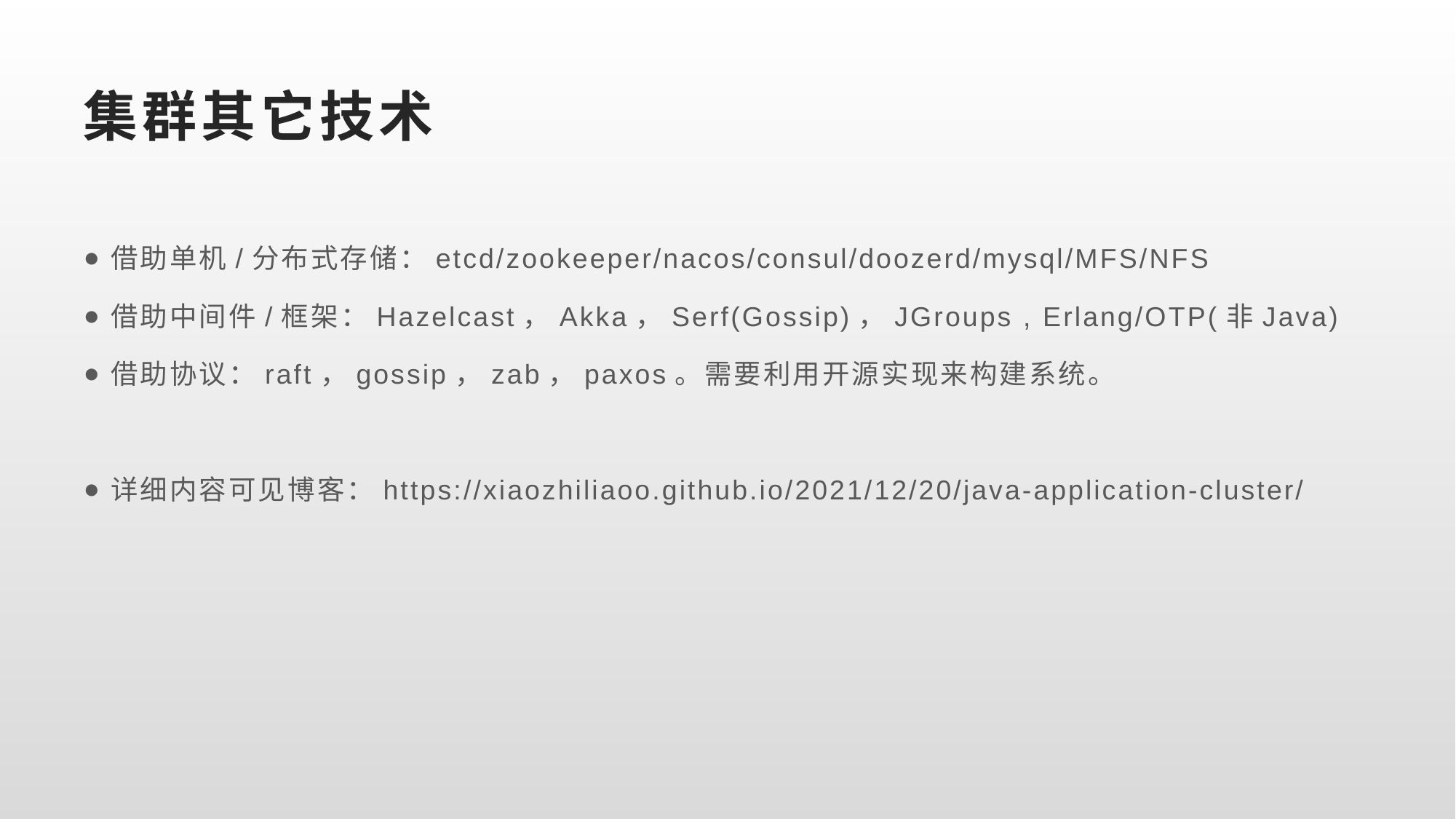

# 集群其它技术

借助单机/分布式存储：etcd/zookeeper/nacos/consul/doozerd/mysql/MFS/NFS
借助中间件/框架：Hazelcast，Akka，Serf(Gossip)，JGroups , Erlang/OTP(非Java)
借助协议：raft，gossip，zab，paxos。需要利用开源实现来构建系统。

详细内容可见博客：https://xiaozhiliaoo.github.io/2021/12/20/java-application-cluster/